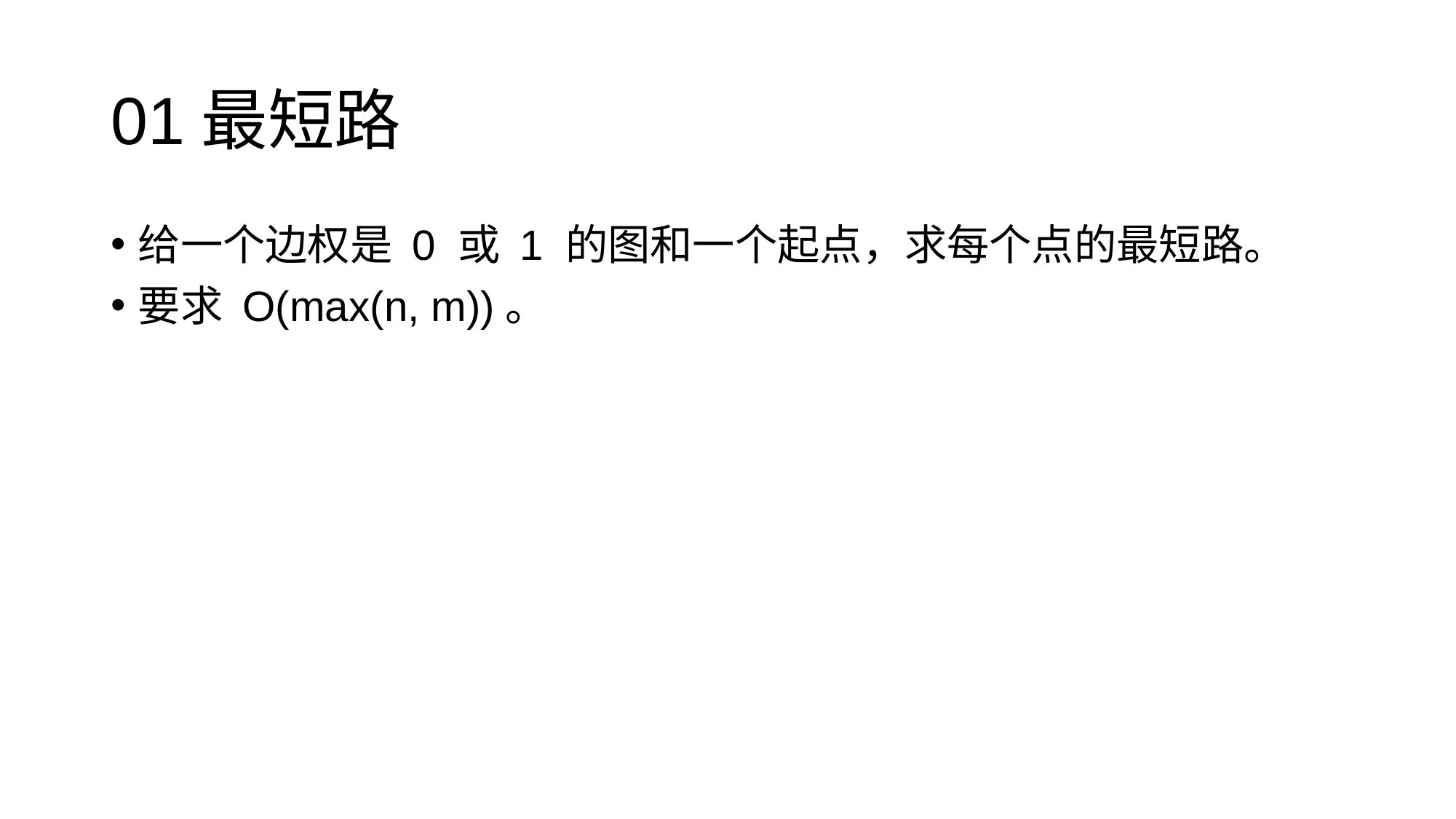

# 01最短路
给一个边权是 0 或 1 的图和一个起点，求每个点的最短路。
要求 O(max(n, m))。